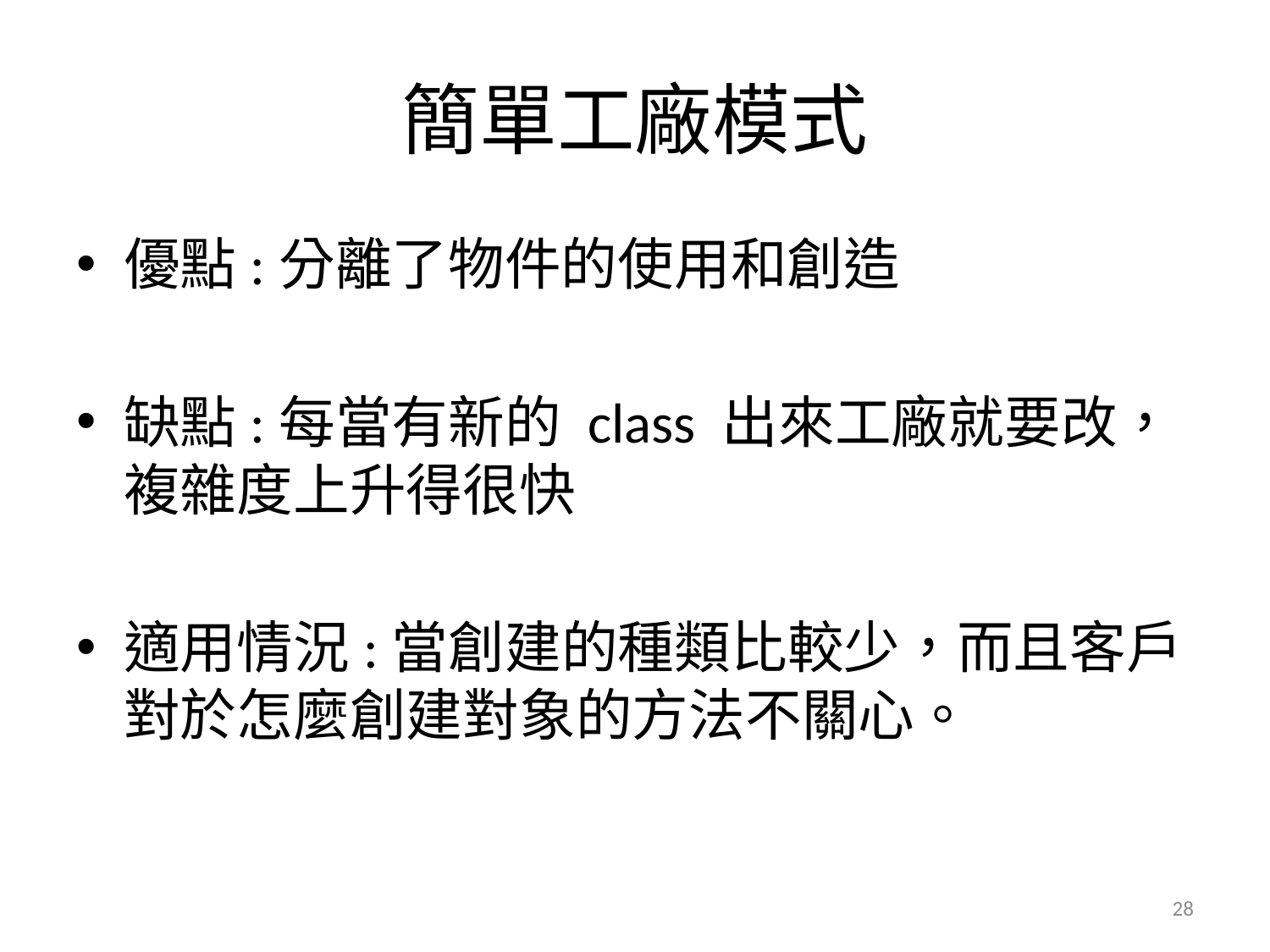

# 簡單工廠模式
優點:分離了物件的使用和創造

缺點:每當有新的 class 出來工廠就要改，複雜度上升得很快

適用情況:當創建的種類比較少，而且客戶對於怎麼創建對象的方法不關心。

28